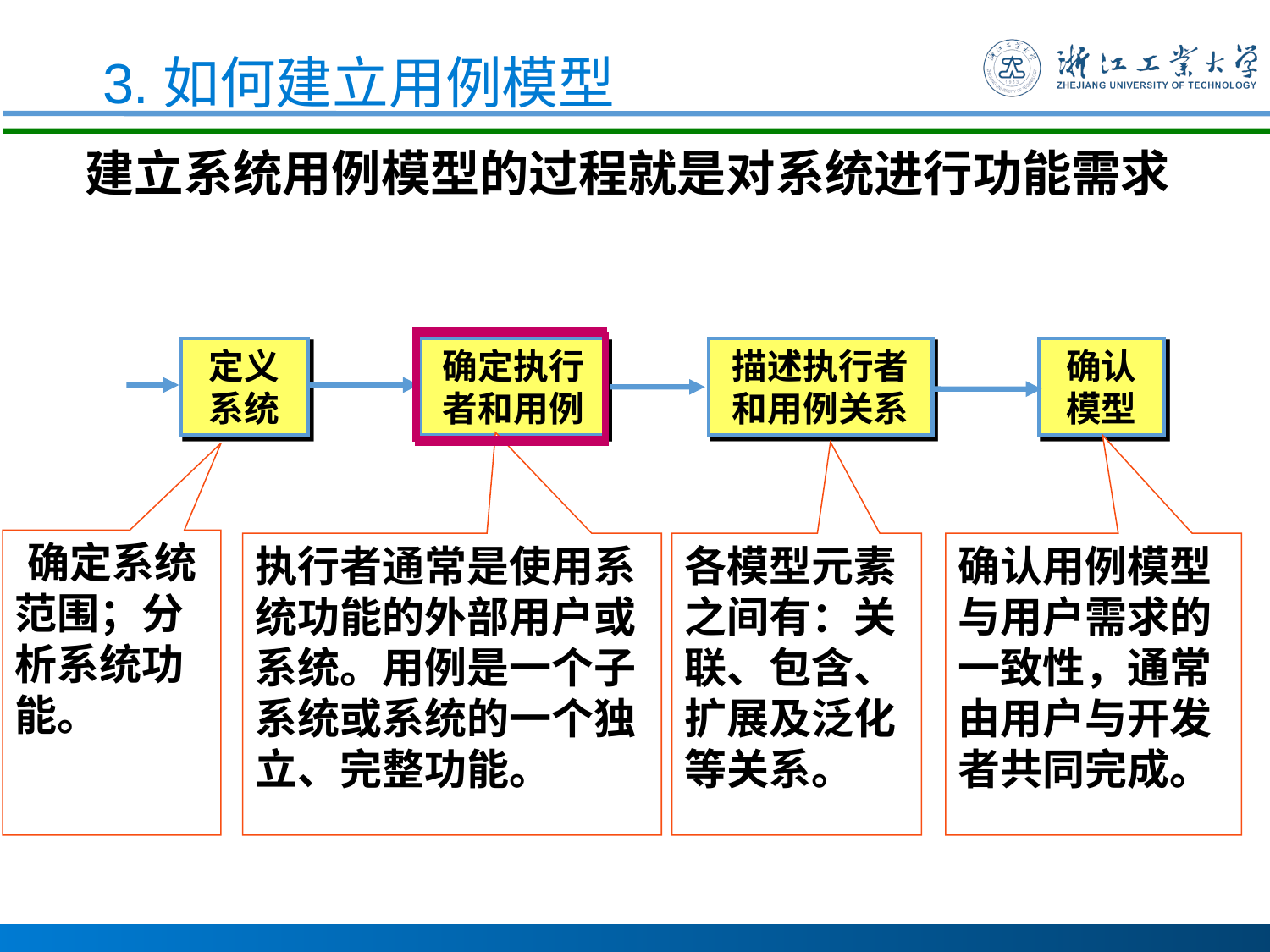

3.如何建立用例模型
    建立系统用例模型的过程就是对系统进行功能需求分析的过程。

定义系统
确定执行者和用例
描述执行者和用例关系
确认模型

确定系统范围；分析系统功能。
执行者通常是使用系统功能的外部用户或系统。用例是一个子系统或系统的一个独立、完整功能。
各模型元素之间有：关联、包含、扩展及泛化等关系。
确认用例模型与用户需求的一致性，通常由用户与开发者共同完成。